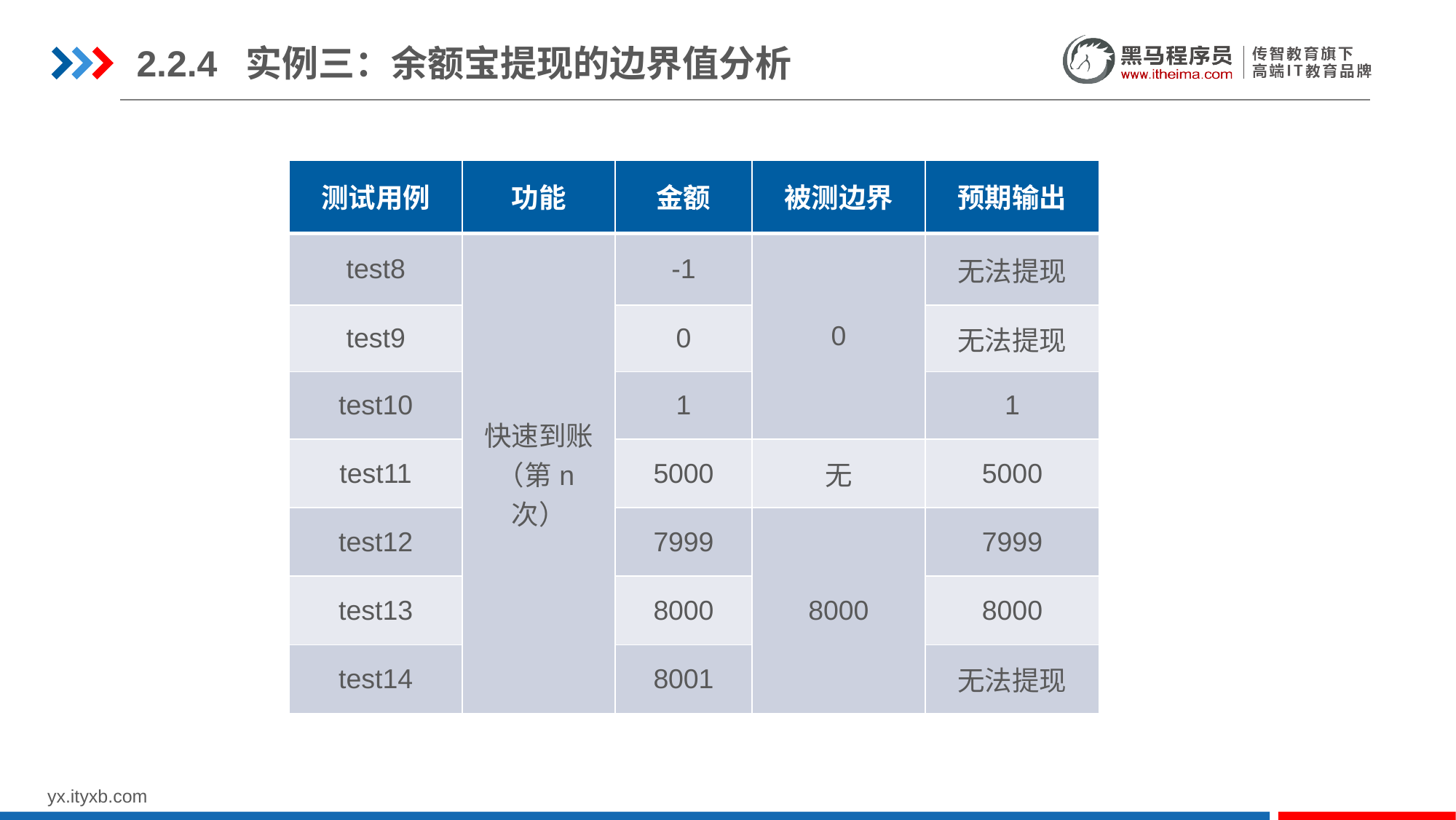

2.2.4	实例三：余额宝提现的边界值分析
| 测试用例 | 功能 | 金额 | 被测边界 | 预期输出 |
| --- | --- | --- | --- | --- |
| test8 | 快速到账（第n次） | -1 | 0 | 无法提现 |
| test9 |  | 0 |  | 无法提现 |
| test10 |  | 1 |  | 1 |
| test11 |  | 5000 | 无 | 5000 |
| test12 |  | 7999 | 8000 | 7999 |
| test13 |  | 8000 |  | 8000 |
| test14 |  | 8001 |  | 无法提现 |